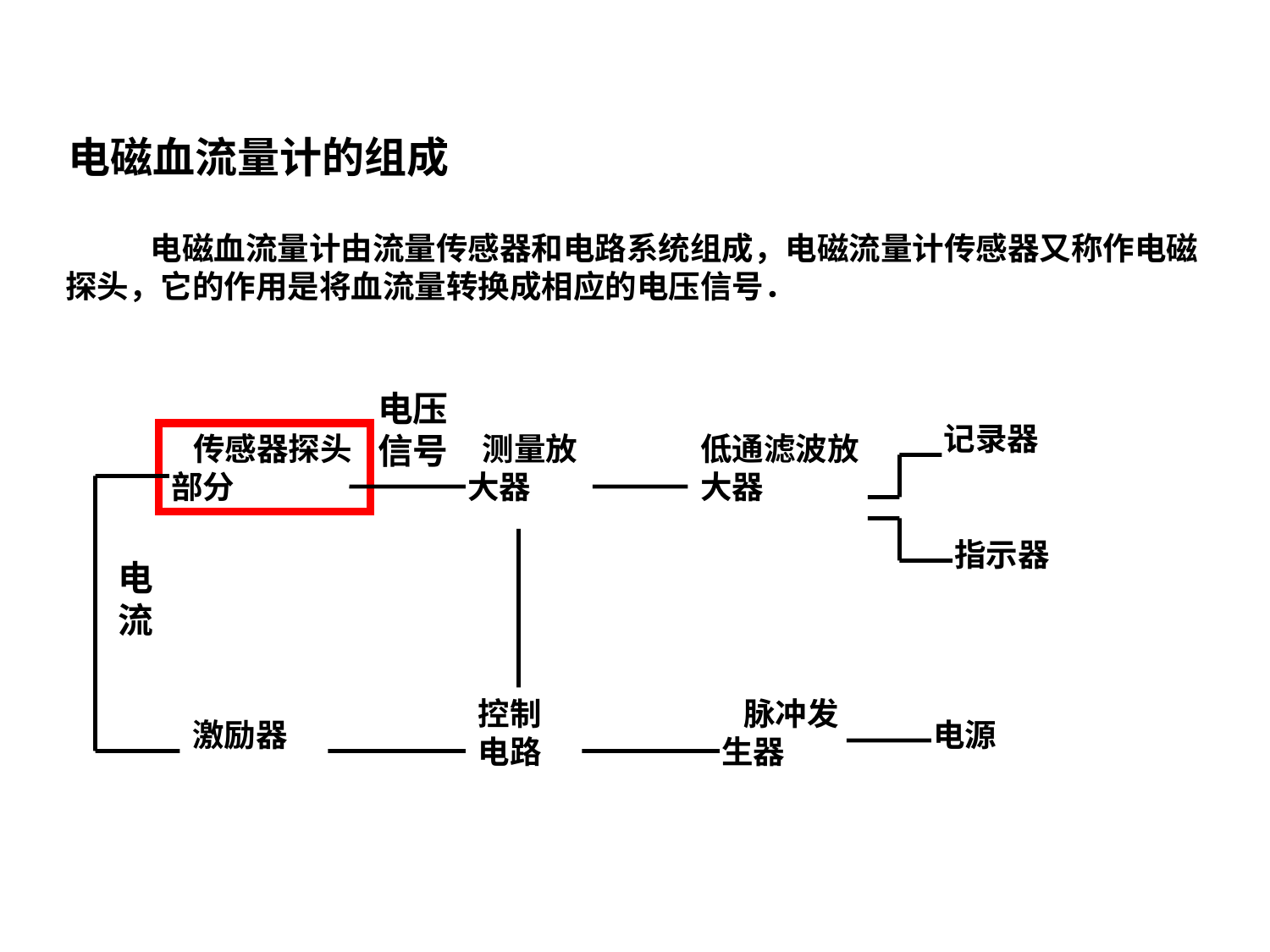

电磁血流量计的组成
　　   电磁血流量计由流量传感器和电路系统组成，电磁流量计传感器又称作电磁探头，它的作用是将血流量转换成相应的电压信号．
电压信号
记录器
  传感器探头部分
 测量放大器
低通滤波放大器

指示器
电流

控制电路
  脉冲发生器
激励器
电源